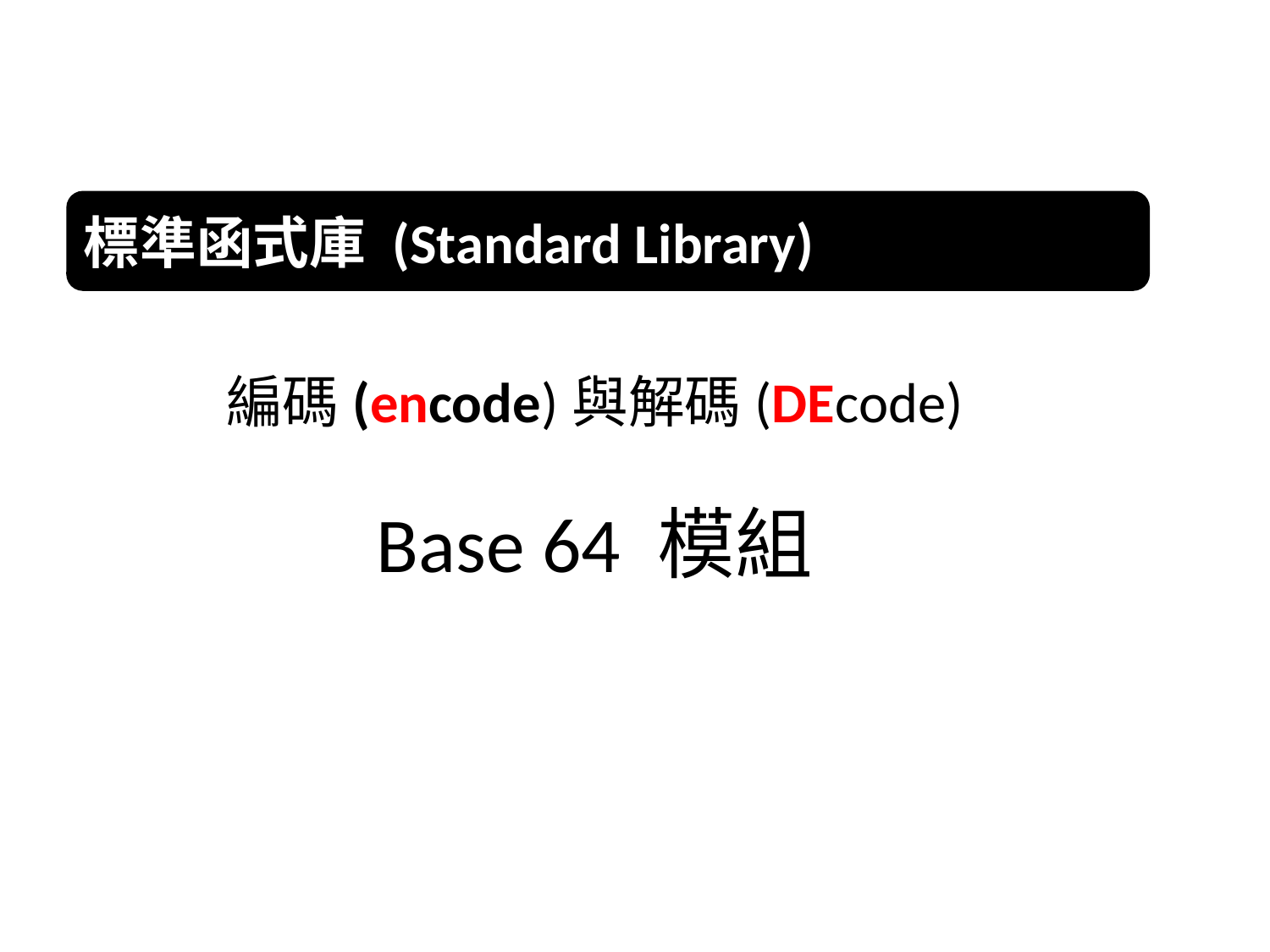

標準函式庫 (Standard Library)
編碼(encode)與解碼(DEcode)
Base 64 模組